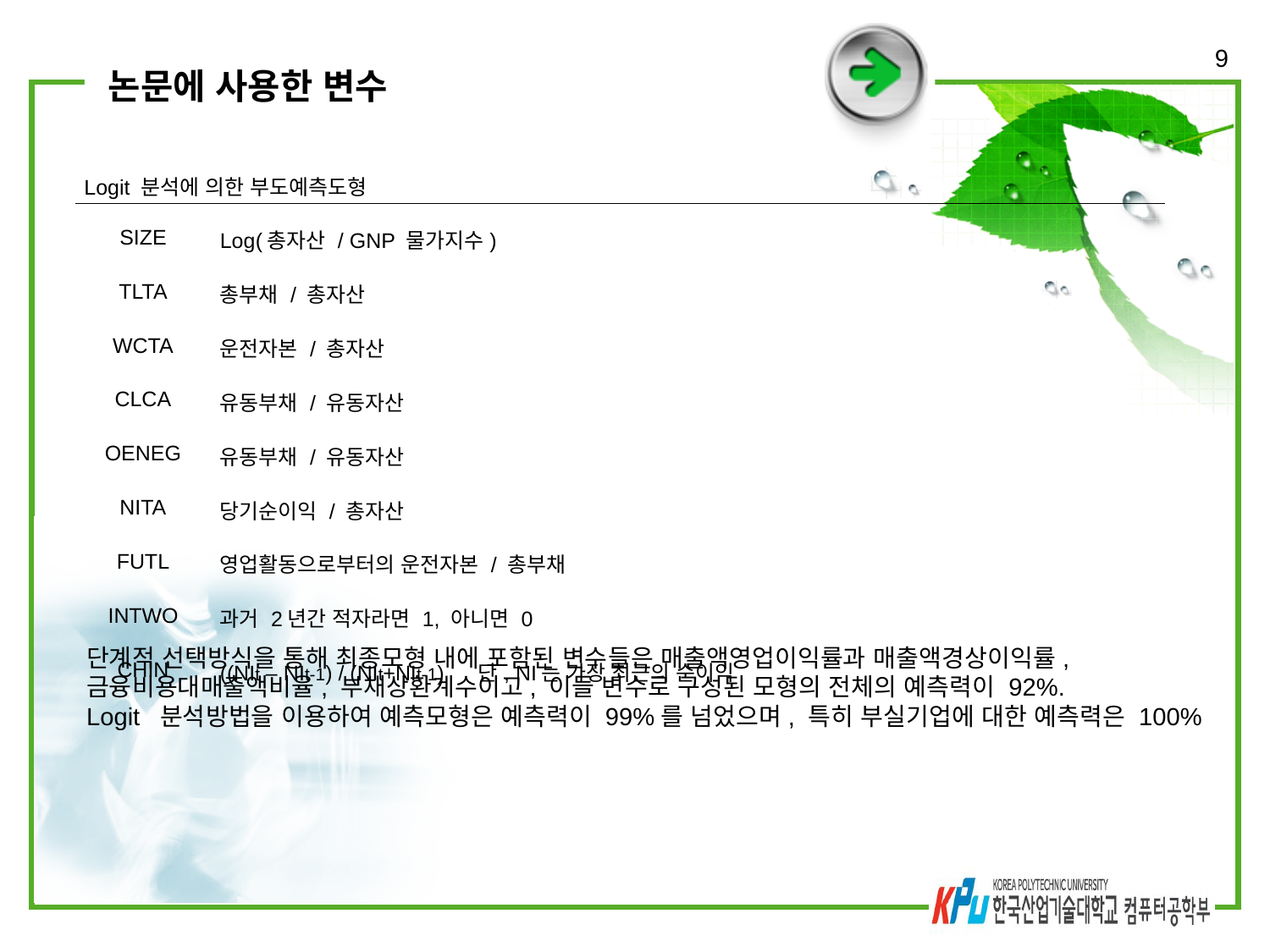

9
# 논문에 사용한 변수
| Logit 분석에 의한 부도예측도형 |  |
| --- | --- |
| SIZE | Log(총자산 / GNP 물가지수) |
| TLTA | 총부채 / 총자산 |
| WCTA | 운전자본 / 총자산 |
| CLCA | 유동부채 / 유동자산 |
| OENEG | 유동부채 / 유동자산 |
| NITA | 당기순이익 / 총자산 |
| FUTL | 영업활동으로부터의 운전자본 / 총부채 |
| INTWO | 과거 2년간 적자라면 1, 아니면 0 |
| CHIN | ((NIt – NIt-1) / (NIt+NIt-1) 단, NI는 가장 최근의 순이익 |
단계적 선택방식을 통해 최종모형 내에 포함된 변수들은 매출액영업이익률과 매출액경상이익률,
금융비용대매출액비율, 부채상환계수이고, 이들 변수로 구성된 모형의 전체의 예측력이 92%.
Logit  분석방법을 이용하여 예측모형은 예측력이 99%를 넘었으며, 특히 부실기업에 대한 예측력은 100%